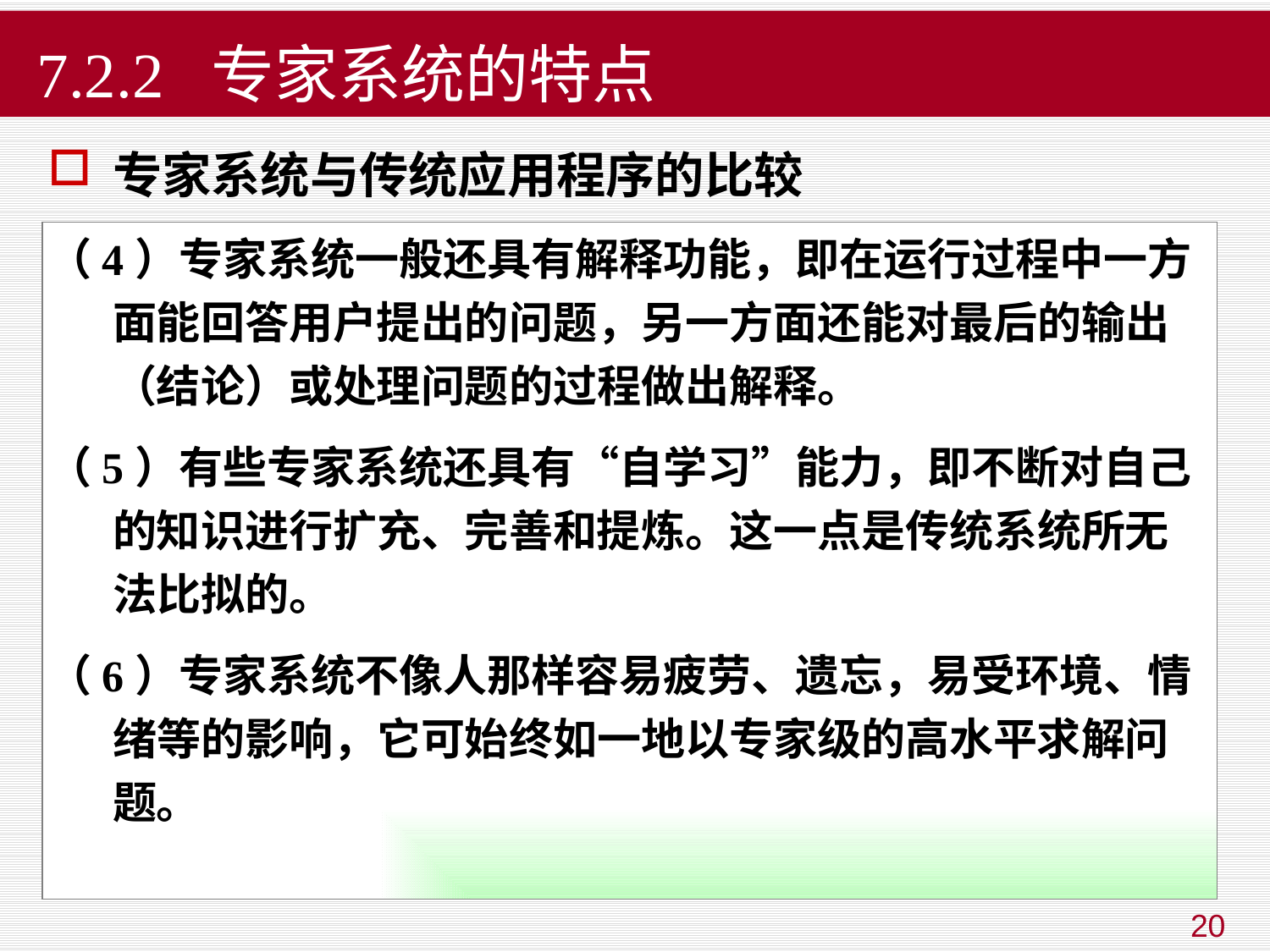

#
7.2.2  专家系统的特点
专家系统与传统应用程序的比较
（4）专家系统一般还具有解释功能，即在运行过程中一方面能回答用户提出的问题，另一方面还能对最后的输出（结论）或处理问题的过程做出解释。
（5）有些专家系统还具有“自学习”能力，即不断对自己的知识进行扩充、完善和提炼。这一点是传统系统所无法比拟的。
（6）专家系统不像人那样容易疲劳、遗忘，易受环境、情绪等的影响，它可始终如一地以专家级的高水平求解问题。

20